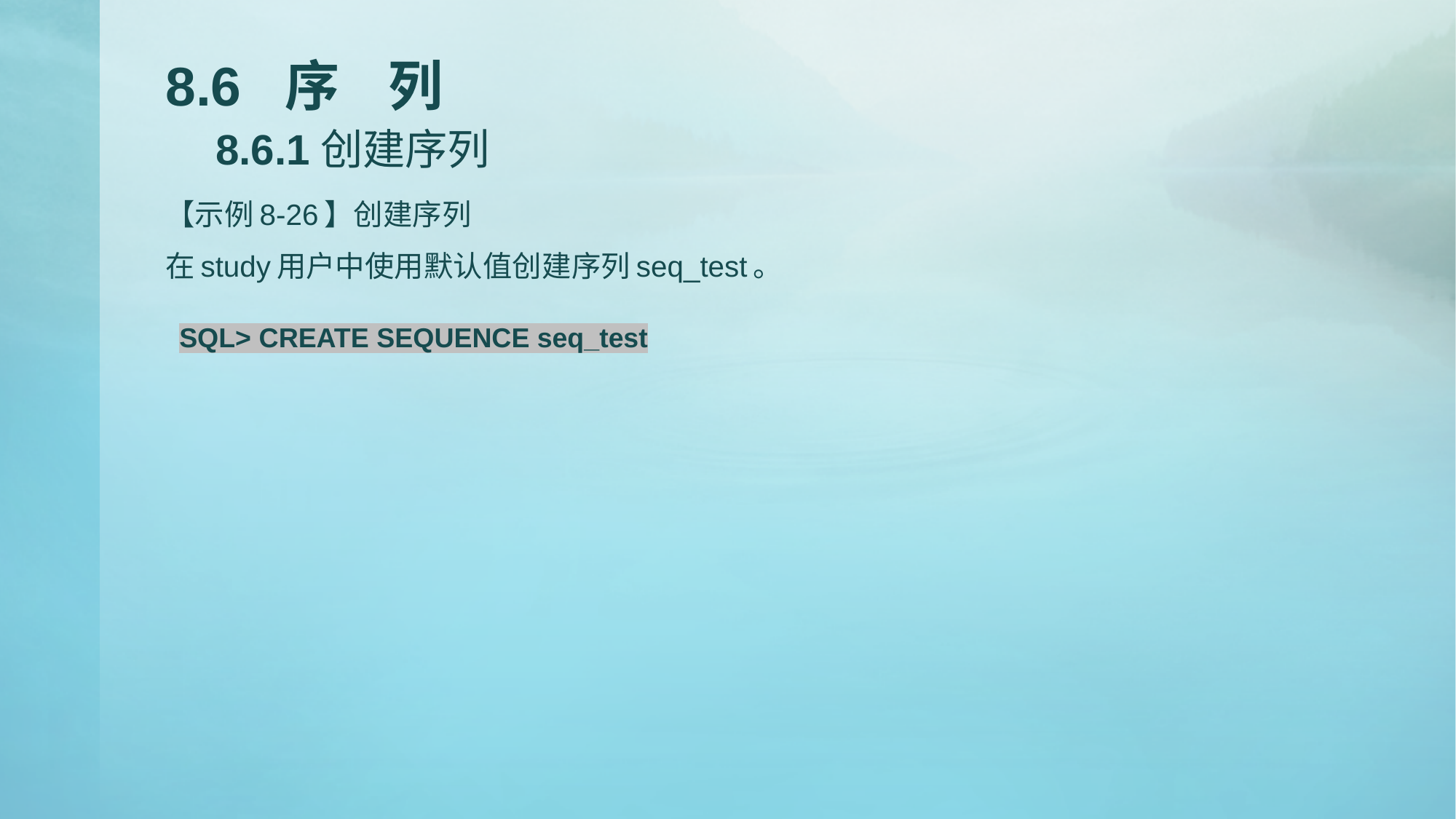

# 8.6  序    列 8.6.1创建序列
【示例8-26】创建序列
在study用户中使用默认值创建序列seq_test。
SQL> CREATE SEQUENCE seq_test